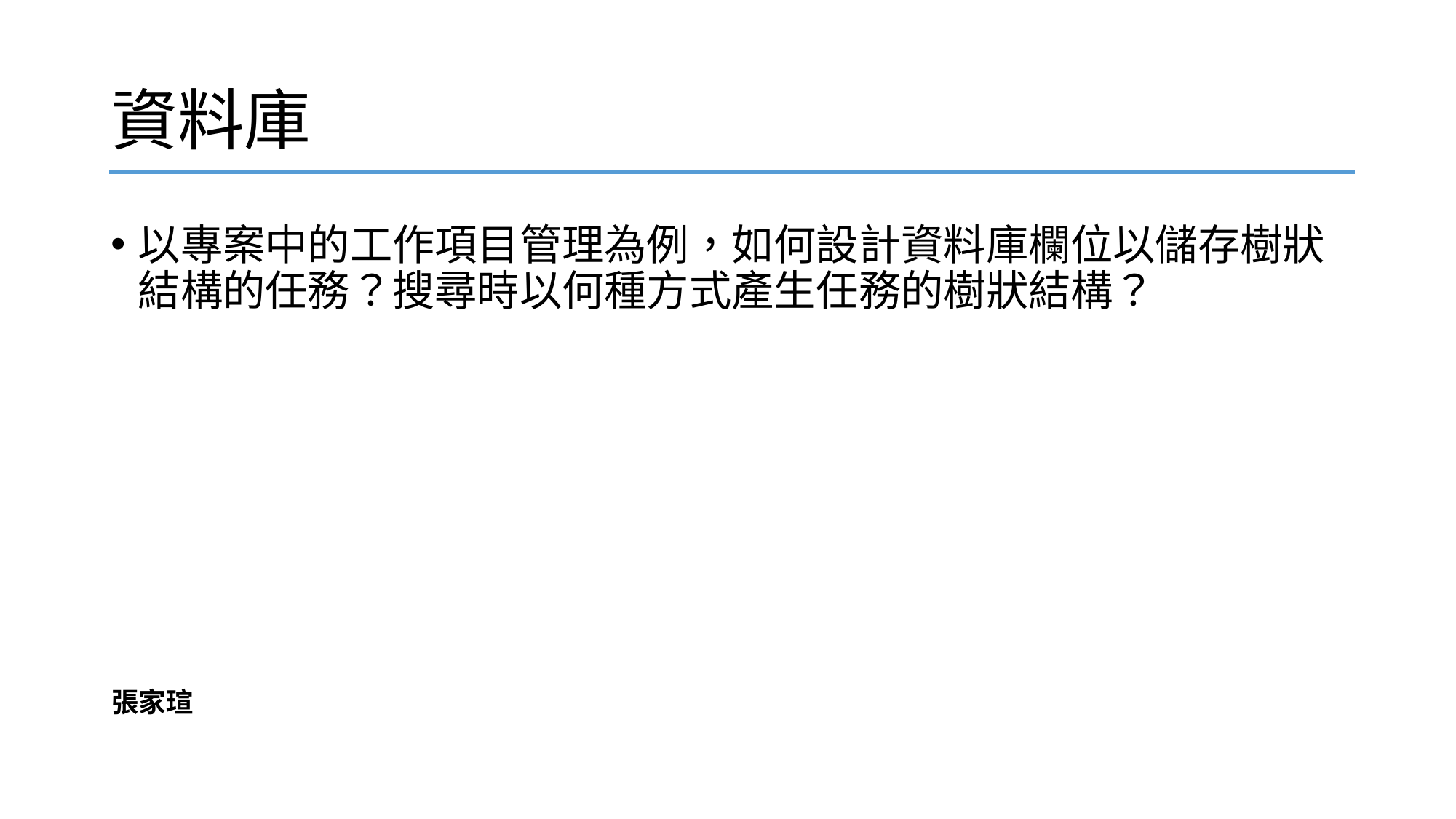

# 資料庫
以專案中的工作項目管理為例，如何設計資料庫欄位以儲存樹狀結構的任務？搜尋時以何種方式產生任務的樹狀結構？

張家瑄